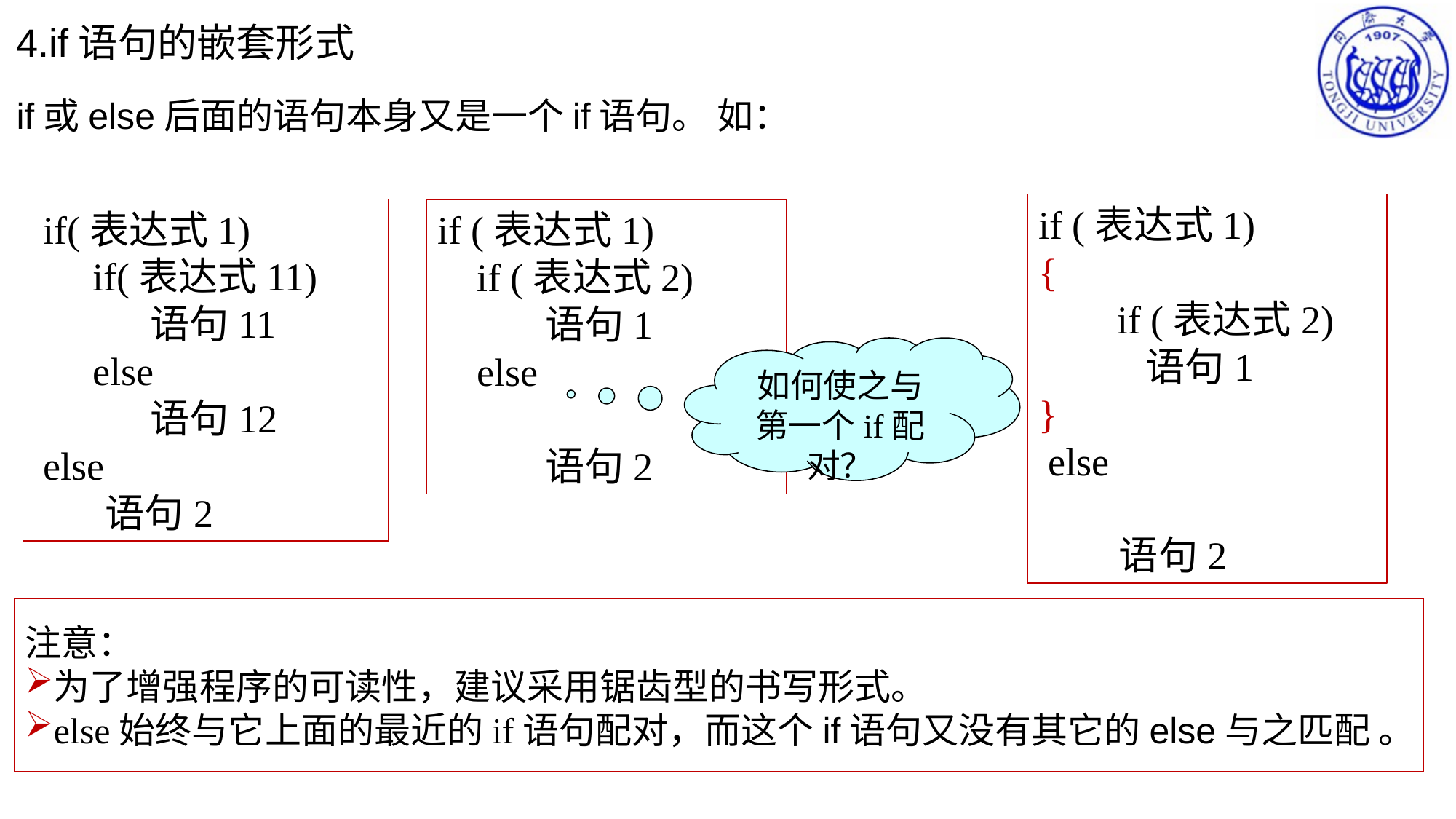

# 4.if语句的嵌套形式
if或else后面的语句本身又是一个if语句。 如：
if (表达式1)
{
        if (表达式2)
           语句1
}
 else
        语句2
 if(表达式1)
      if(表达式11)
            语句11
      else
            语句12
 else
       语句2
if (表达式1)
    if (表达式2)
           语句1
    else
           语句2
如何使之与第一个if配对？
注意：
为了增强程序的可读性，建议采用锯齿型的书写形式。
else始终与它上面的最近的if语句配对，而这个if语句又没有其它的else与之匹配 。